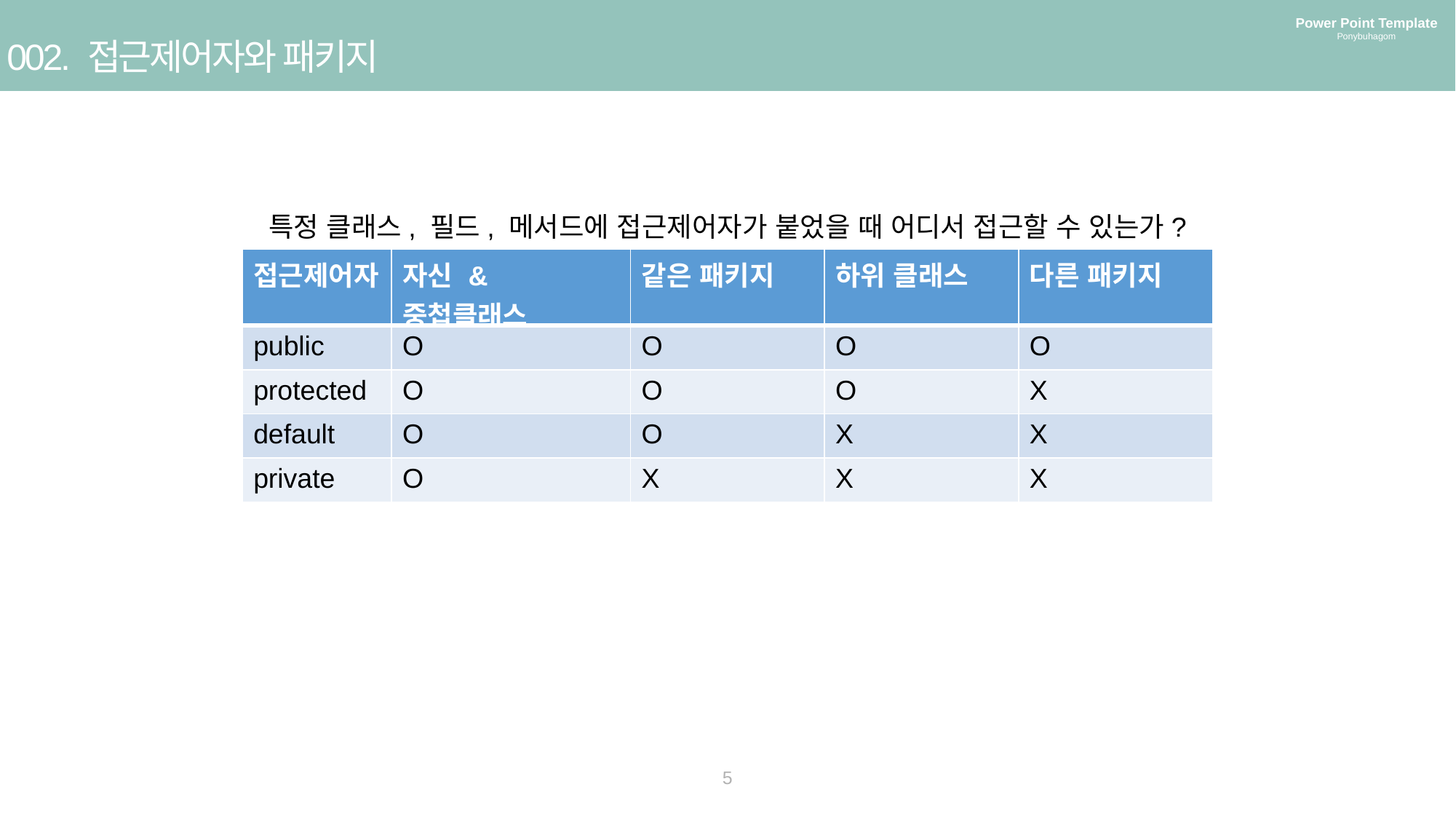

Power Point Template
Ponybuhagom
002. 접근제어자와 패키지
특정 클래스, 필드, 메서드에 접근제어자가 붙었을 때 어디서 접근할 수 있는가?
| 접근제어자 | 자신 & 중첩클래스 | 같은 패키지 | 하위 클래스 | 다른 패키지 |
| --- | --- | --- | --- | --- |
| public | O | O | O | O |
| protected | O | O | O | X |
| default | O | O | X | X |
| private | O | X | X | X |
5